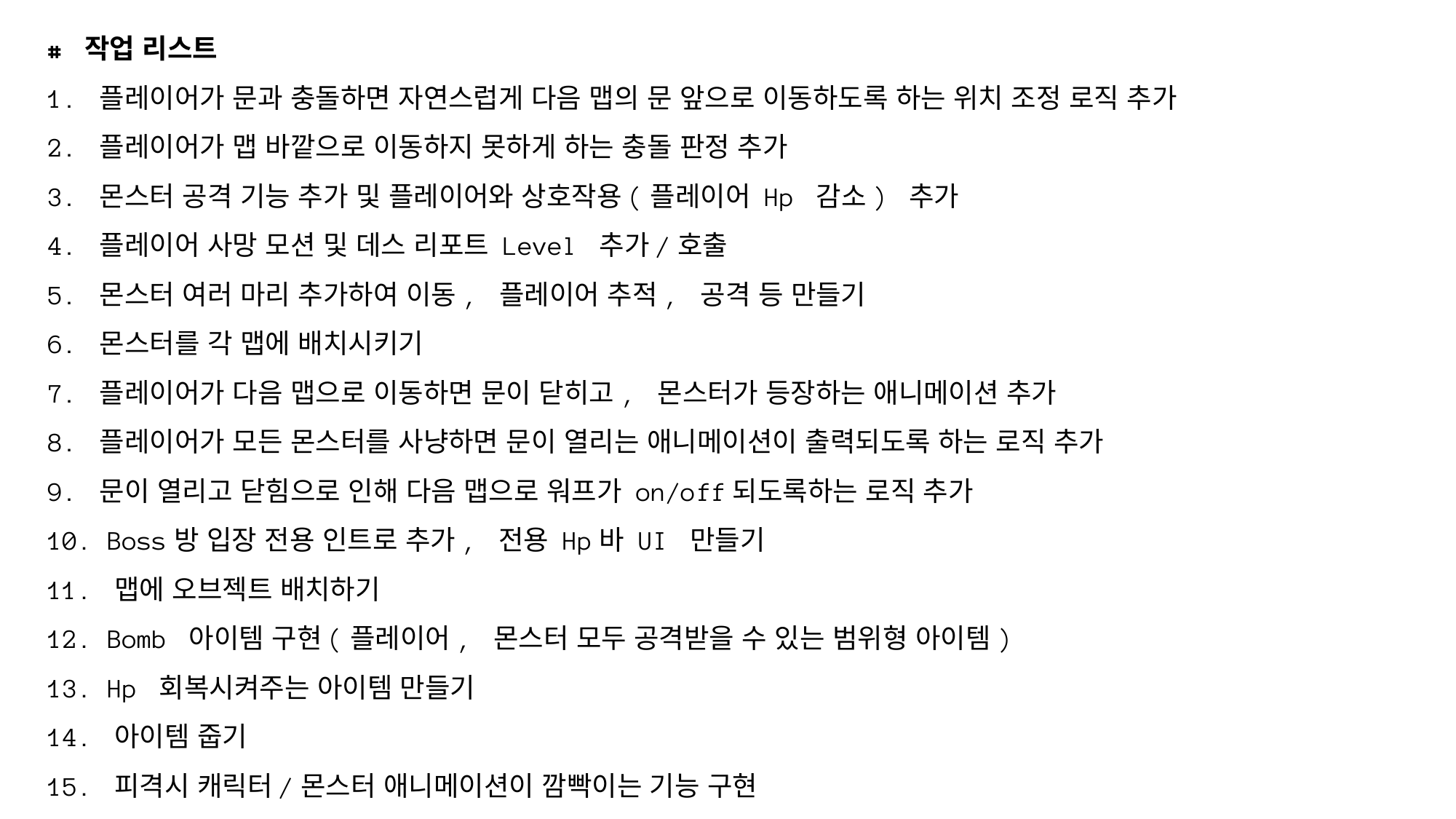

# 작업 리스트
1. 플레이어가 문과 충돌하면 자연스럽게 다음 맵의 문 앞으로 이동하도록 하는 위치 조정 로직 추가
2. 플레이어가 맵 바깥으로 이동하지 못하게 하는 충돌 판정 추가
3. 몬스터 공격 기능 추가 및 플레이어와 상호작용(플레이어 Hp 감소) 추가
4. 플레이어 사망 모션 및 데스 리포트 Level 추가/호출
5. 몬스터 여러 마리 추가하여 이동, 플레이어 추적, 공격 등 만들기
6. 몬스터를 각 맵에 배치시키기
7. 플레이어가 다음 맵으로 이동하면 문이 닫히고, 몬스터가 등장하는 애니메이션 추가
8. 플레이어가 모든 몬스터를 사냥하면 문이 열리는 애니메이션이 출력되도록 하는 로직 추가
9. 문이 열리고 닫힘으로 인해 다음 맵으로 워프가 on/off되도록하는 로직 추가
10. Boss방 입장 전용 인트로 추가, 전용 Hp바 UI 만들기
11. 맵에 오브젝트 배치하기
12. Bomb 아이템 구현(플레이어, 몬스터 모두 공격받을 수 있는 범위형 아이템)
13. Hp 회복시켜주는 아이템 만들기
14. 아이템 줍기
15. 피격시 캐릭터/몬스터 애니메이션이 깜빡이는 기능 구현